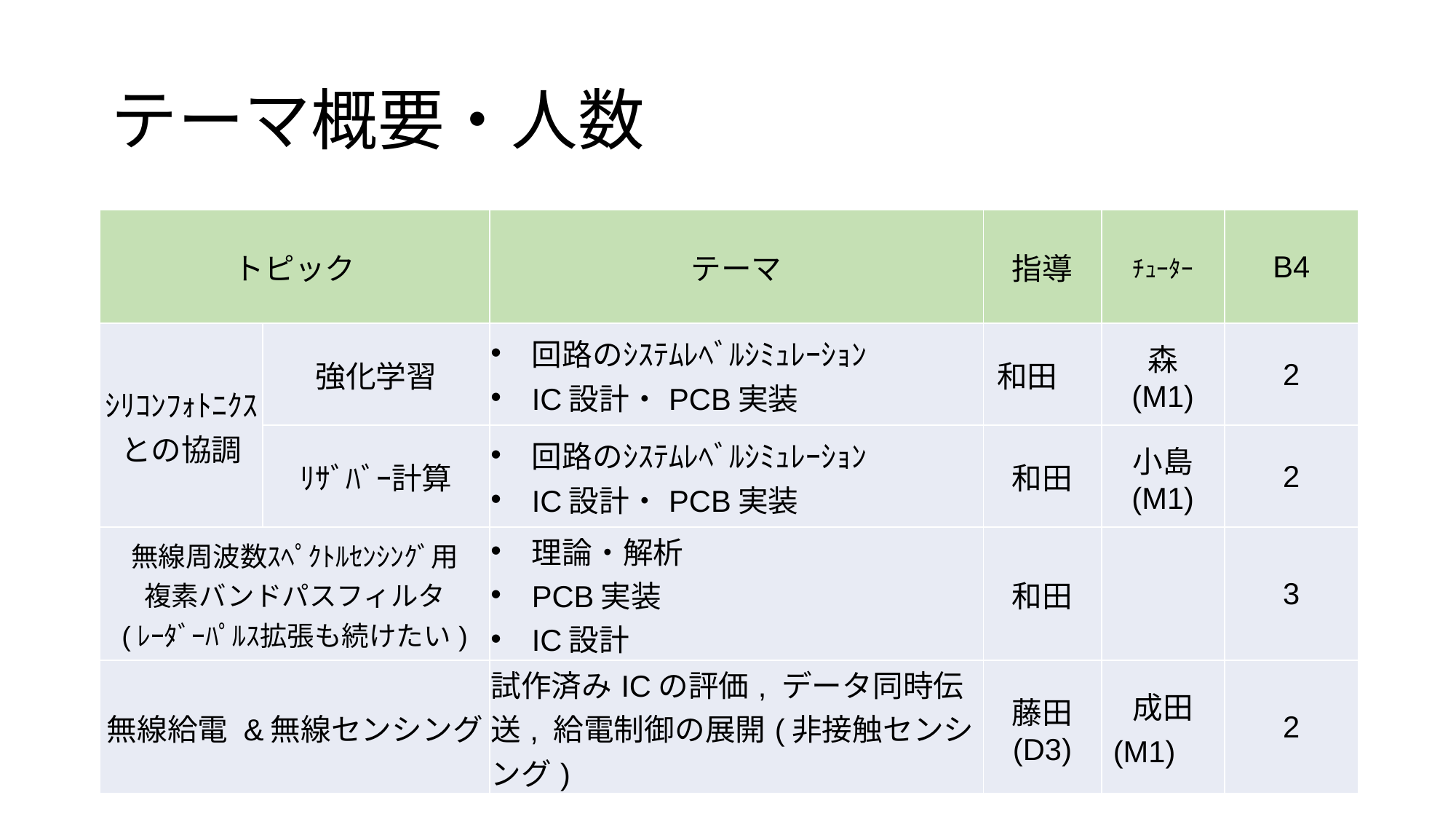

# テーマ概要・人数
| トピック |  | テーマ | 指導 | ﾁｭｰﾀｰ | B4 |
| --- | --- | --- | --- | --- | --- |
| ｼﾘｺﾝﾌｫﾄﾆｸｽ との協調 | 強化学習 | 回路のｼｽﾃﾑﾚﾍﾞﾙｼﾐｭﾚｰｼｮﾝ IC設計・PCB実装 | 和田 | 森 (M1) | 2 |
|  | ﾘｻﾞﾊﾞｰ計算 | 回路のｼｽﾃﾑﾚﾍﾞﾙｼﾐｭﾚｰｼｮﾝ IC設計・PCB実装 | 和田 | 小島 (M1) | 2 |
| 無線周波数ｽﾍﾟｸﾄﾙｾﾝｼﾝｸﾞ用 複素バンドパスフィルタ (ﾚｰﾀﾞｰﾊﾟﾙｽ拡張も続けたい) | 無線周波数ｽﾍﾟｸﾄﾙｾﾝｼﾝｸﾞ用複素ﾌｨﾙﾀ | 理論・解析 PCB実装 IC設計 | 和田 |  | 3 |
| 無線給電 &無線センシング |  | 試作済みICの評価, データ同時伝送, 給電制御の展開(非接触センシング) | 藤田 (D3) | 成田 (M1) | 2 |